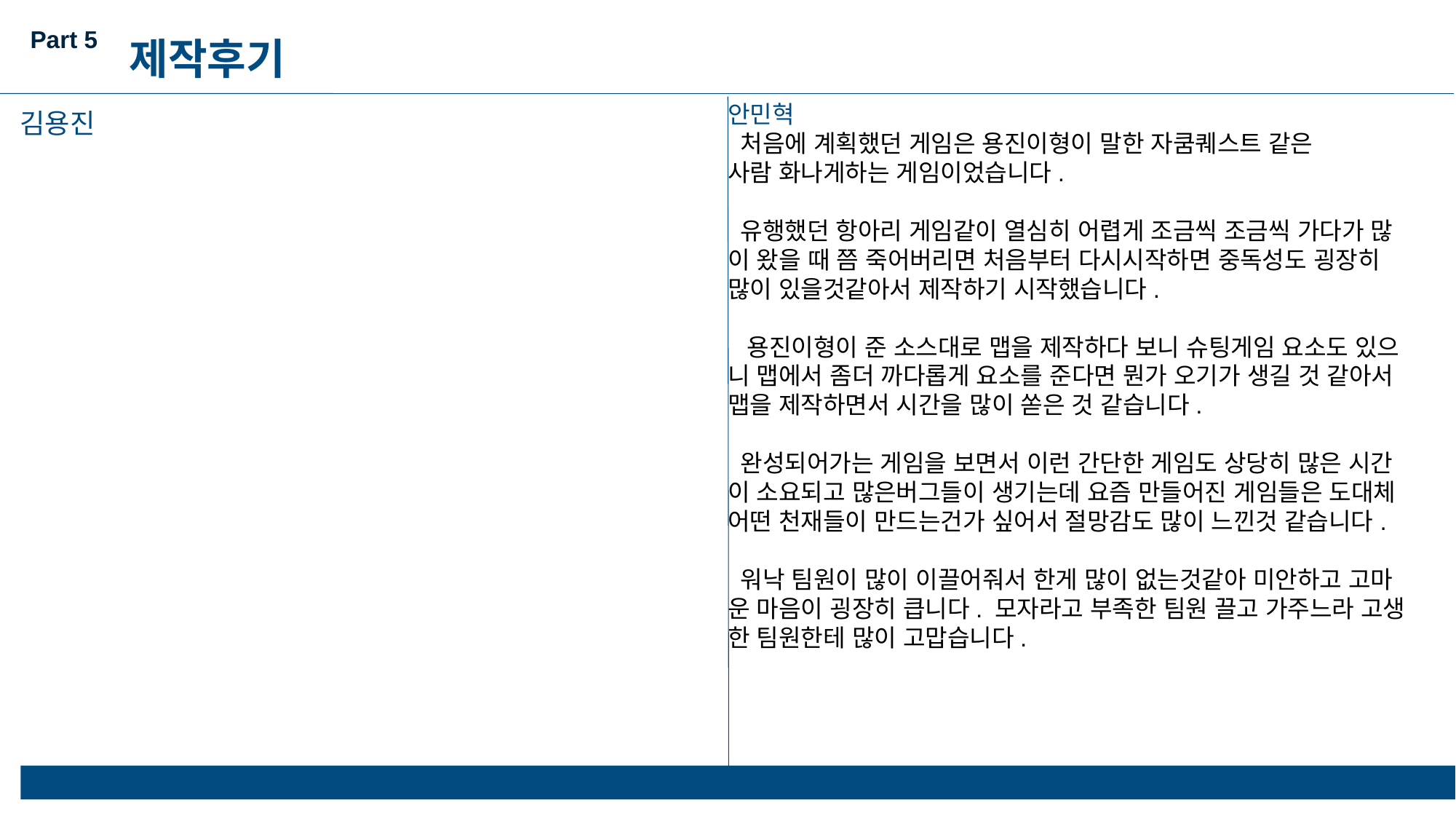

Part 5
제작후기
안민혁
 처음에 계획했던 게임은 용진이형이 말한 자쿰퀘스트 같은
사람 화나게하는 게임이었습니다.

 유행했던 항아리 게임같이 열심히 어렵게 조금씩 조금씩 가다가 많
이 왔을 때 쯤 죽어버리면 처음부터 다시시작하면 중독성도 굉장히
많이 있을것같아서 제작하기 시작했습니다.

  용진이형이 준 소스대로 맵을 제작하다 보니 슈팅게임 요소도 있으
니 맵에서 좀더 까다롭게 요소를 준다면 뭔가 오기가 생길 것 같아서
맵을 제작하면서 시간을 많이 쏟은 것 같습니다.

 완성되어가는 게임을 보면서 이런 간단한 게임도 상당히 많은 시간
이 소요되고 많은버그들이 생기는데 요즘 만들어진 게임들은 도대체
어떤 천재들이 만드는건가 싶어서 절망감도 많이 느낀것 같습니다.

 워낙 팀원이 많이 이끌어줘서 한게 많이 없는것같아 미안하고 고마
운 마음이 굉장히 큽니다. 모자라고 부족한 팀원 끌고 가주느라 고생
한 팀원한테 많이 고맙습니다.
김용진